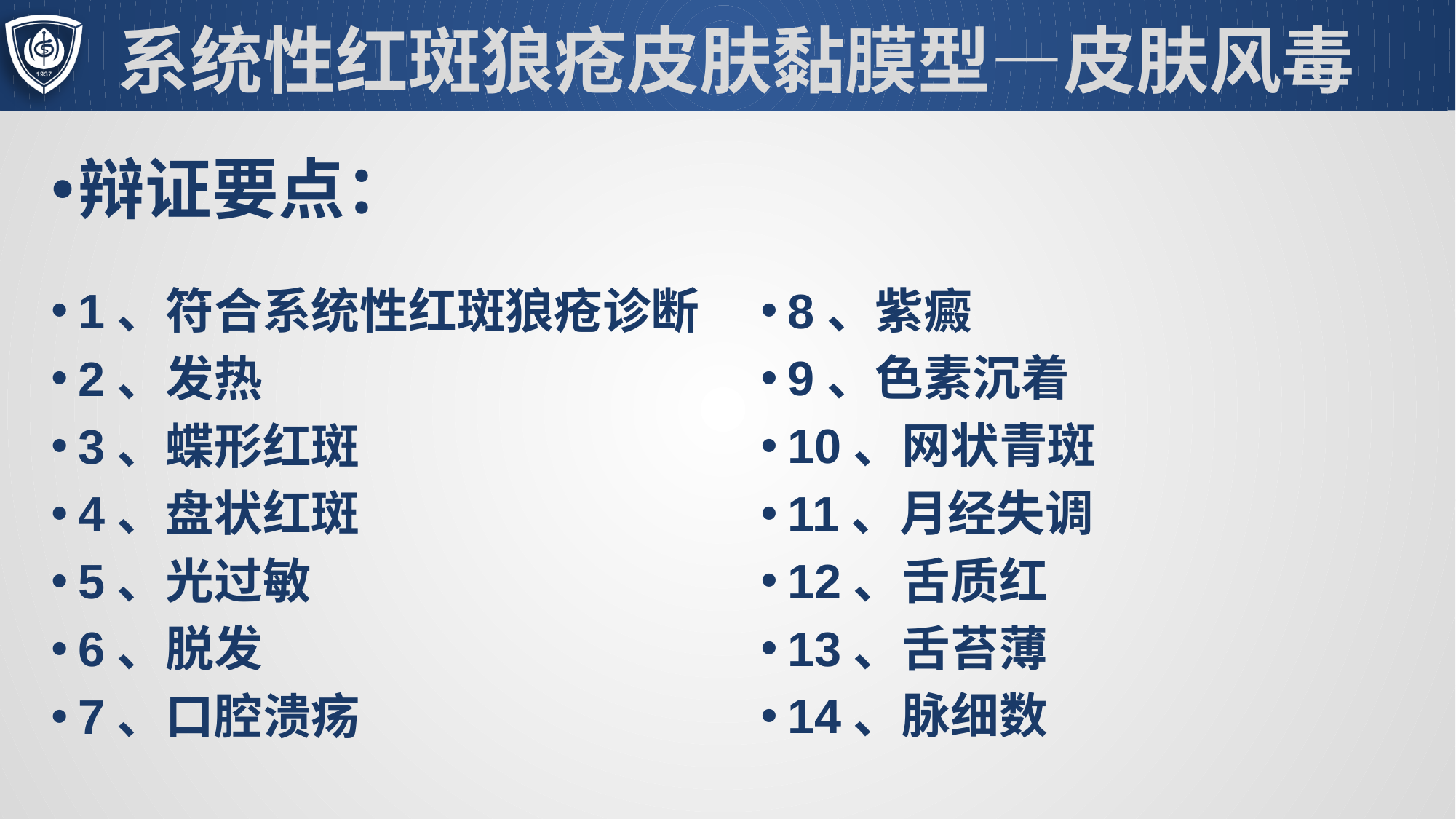

# 系统性红斑狼疮皮肤黏膜型—皮肤风毒
辩证要点：

8、紫癜
9、色素沉着
10、网状青斑
11、月经失调
12、舌质红
13、舌苔薄
14、脉细数
1、符合系统性红斑狼疮诊断
2、发热
3、蝶形红斑
4、盘状红斑
5、光过敏
6、脱发
7、口腔溃疡